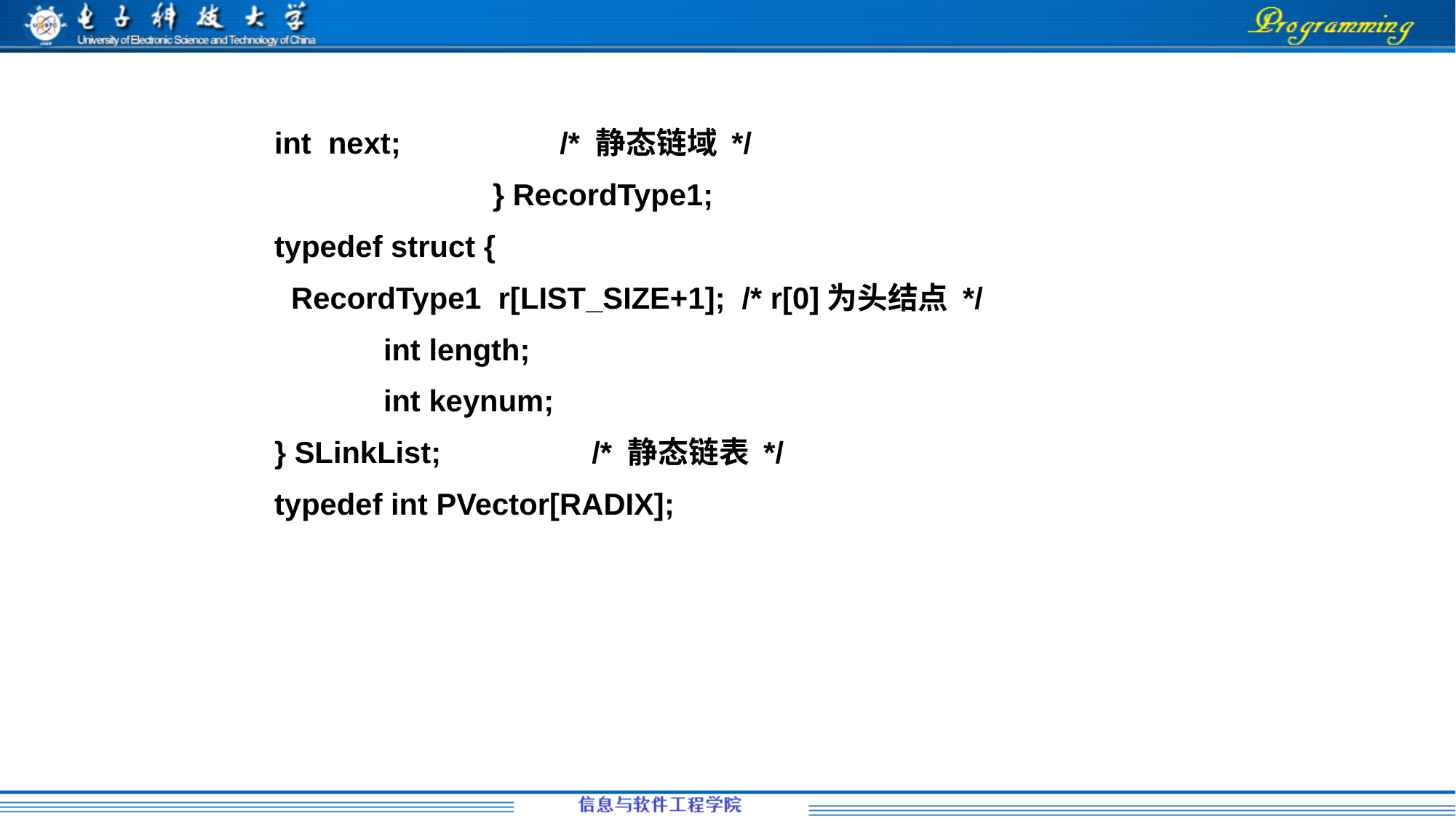

int  next;                   /* 静态链域 */
		} RecordType1;
typedef struct {
  RecordType1  r[LIST_SIZE+1];  /* r[0]为头结点 */
	int length;
	int keynum;
} SLinkList;                  /* 静态链表 */
typedef int PVector[RADIX];